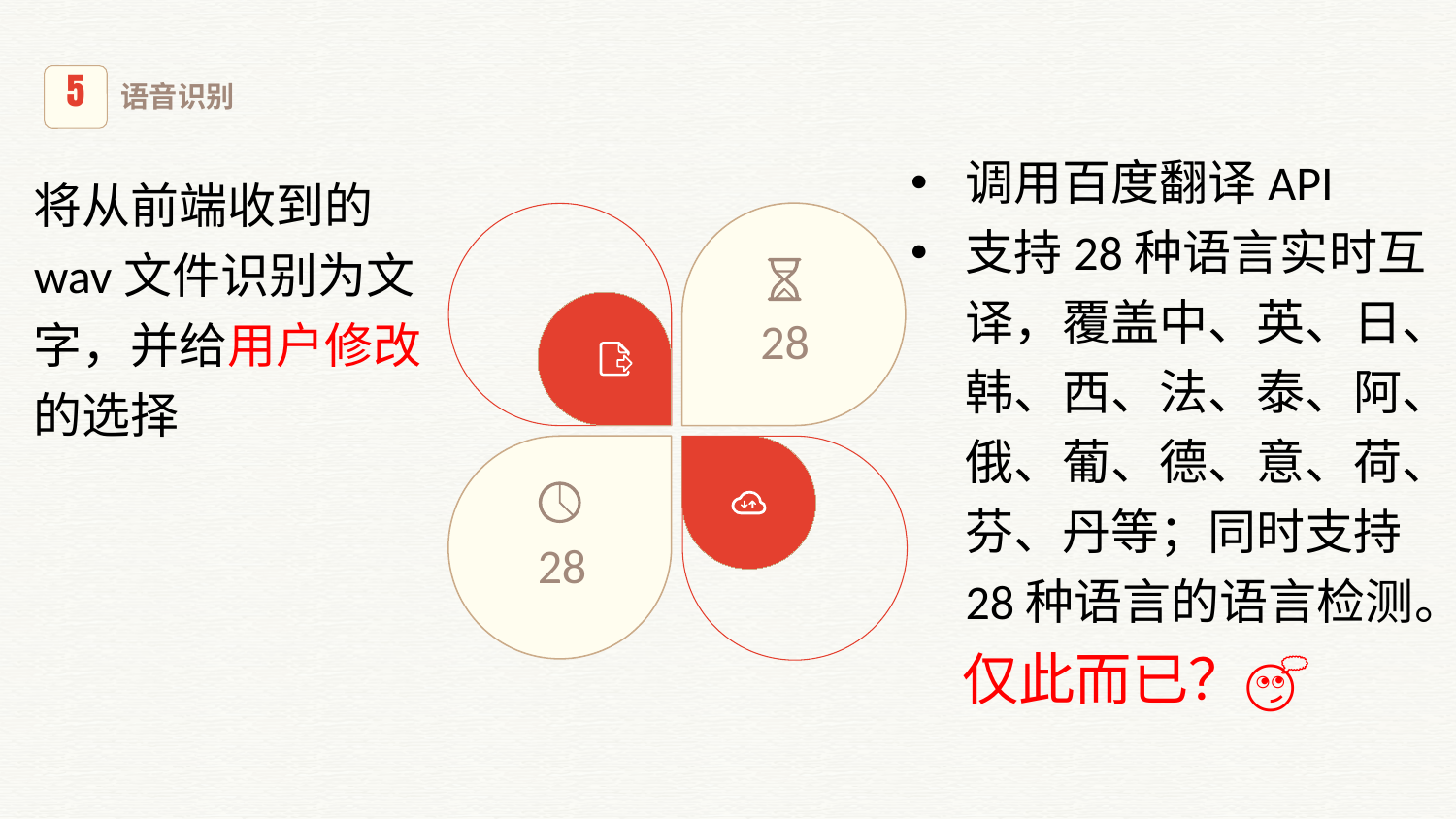

语音识别
调用百度翻译API
支持28种语言实时互译，覆盖中、英、日、韩、西、法、泰、阿、俄、葡、德、意、荷、芬、丹等；同时支持28种语言的语言检测。
   仅此而已？🤔
将从前端收到的wav文件识别为文字，并给用户修改的选择

28

28